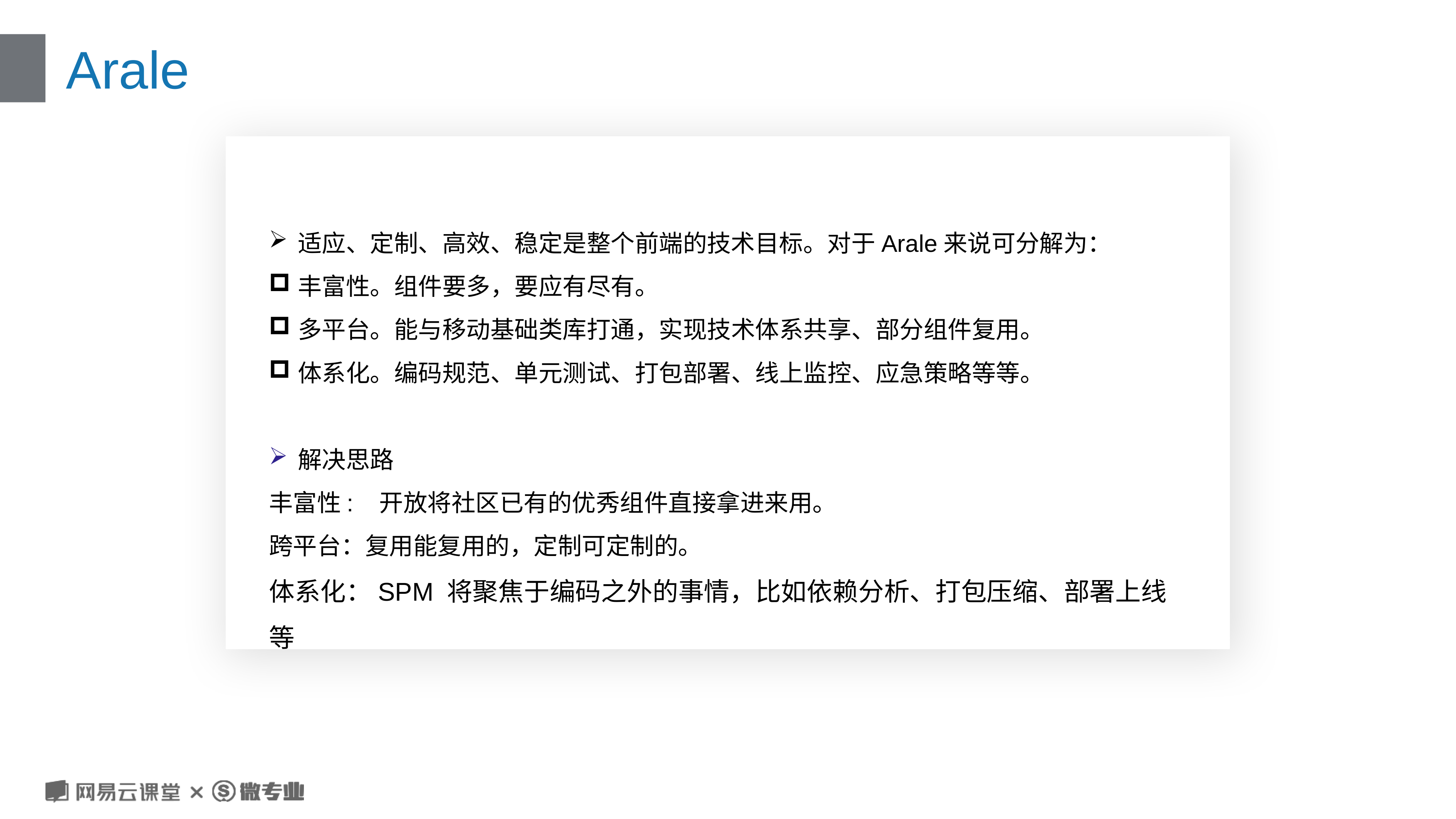

# Arale

适应、定制、高效、稳定是整个前端的技术目标。对于Arale来说可分解为：
丰富性。组件要多，要应有尽有。
多平台。能与移动基础类库打通，实现技术体系共享、部分组件复用。
体系化。编码规范、单元测试、打包部署、线上监控、应急策略等等。

解决思路
丰富性:   开放将社区已有的优秀组件直接拿进来用。
跨平台：复用能复用的，定制可定制的。
体系化：SPM 将聚焦于编码之外的事情，比如依赖分析、打包压缩、部署上线等